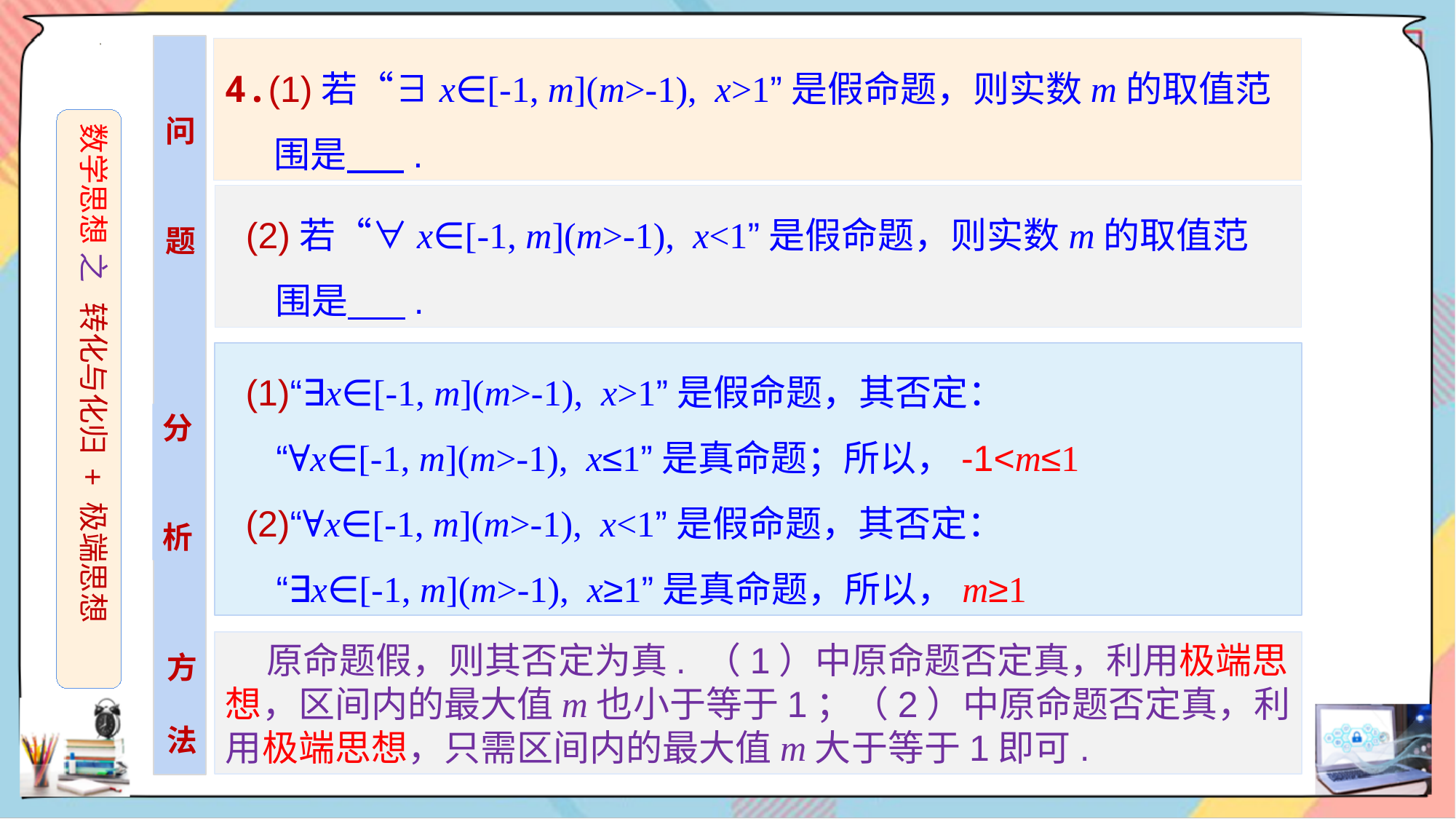

4.(1)若“∃x∈[-1, m](m>-1),  x>1”是假命题，则实数m的取值范
     围是       .
问

题
数学思想 之   转化与化归 + 极端思想
  (2)若“∀x∈[-1, m](m>-1),  x<1”是假命题，则实数m的取值范
     围是       .
  (1)“∃x∈[-1, m](m>-1),  x>1”是假命题，其否定：
     “∀x∈[-1, m](m>-1),  x≤1”是真命题；所以，-1<m≤1
  (2)“∀x∈[-1, m](m>-1),  x<1”是假命题，其否定：
     “∃x∈[-1, m](m>-1),  x≥1”是真命题，所以，m≥1
分

析
    原命题假，则其否定为真. （1）中原命题否定真，利用极端思想，区间内的最大值m也小于等于1；（2）中原命题否定真，利用极端思想，只需区间内的最大值m大于等于1即可.
方

法